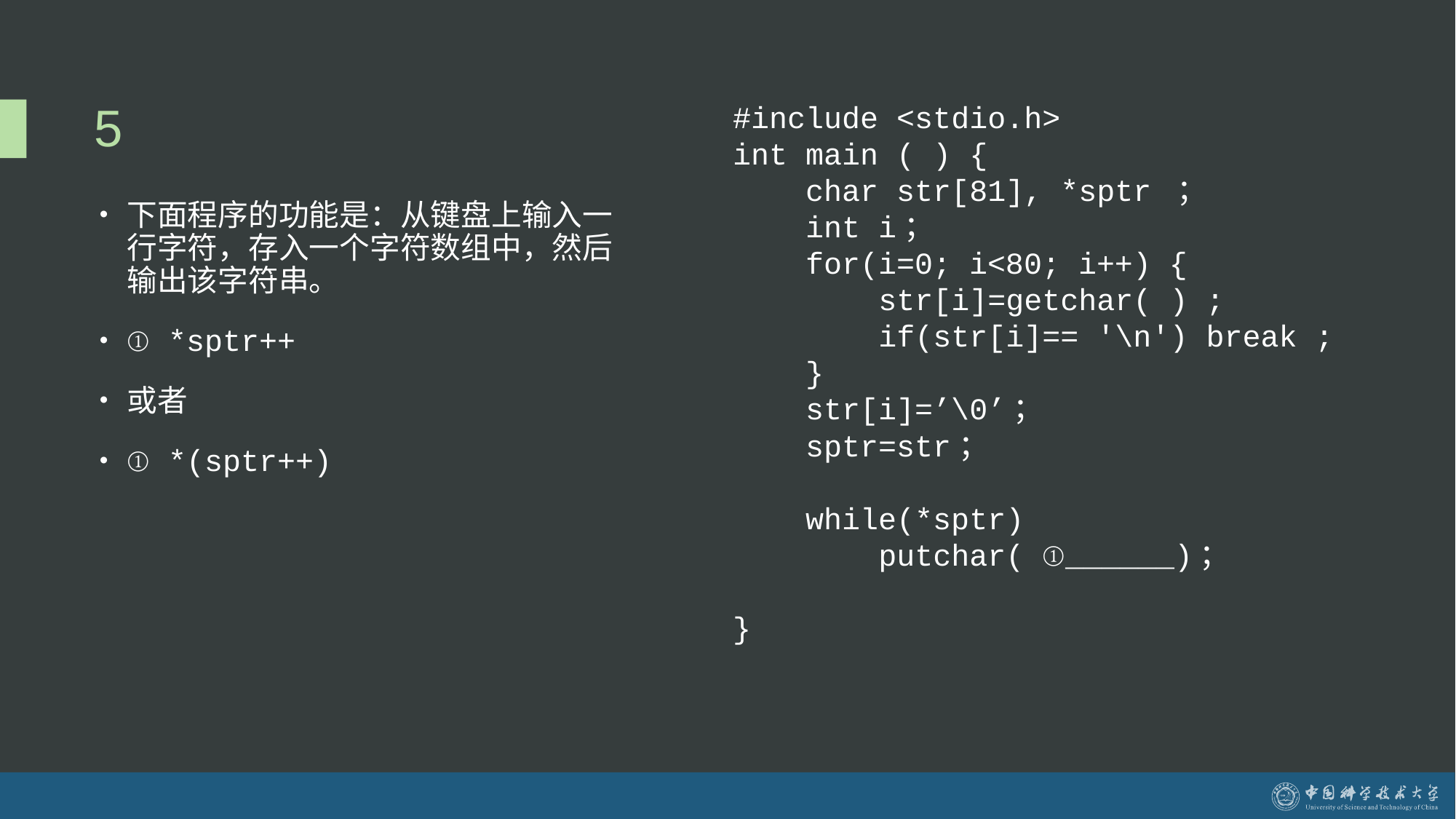

# 5
#include <stdio.h>
int main ( ) {
    char str[81], *sptr ；
    int i；
    for(i=0; i<80; i++) {
        str[i]=getchar( ) ;
        if(str[i]== '\n') break ;
    }
    str[i]=’\0’；
    sptr=str；

    while(*sptr)
        putchar( ①______)；

}
下面程序的功能是：从键盘上输入一行字符，存入一个字符数组中，然后输出该字符串。
① *sptr++
或者
① *(sptr++)